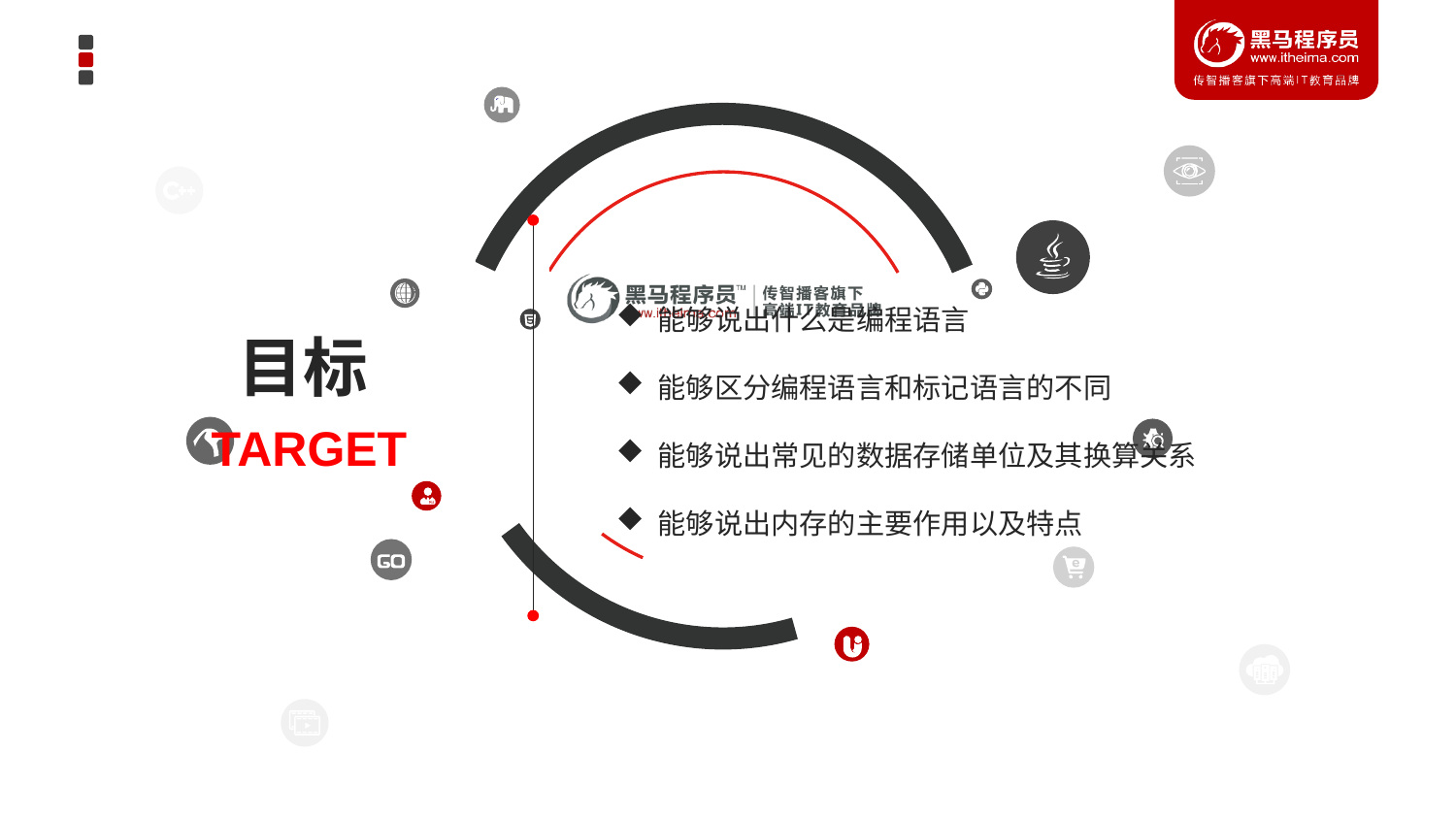

能够说出什么是编程语言
 能够区分编程语言和标记语言的不同
 能够说出常见的数据存储单位及其换算关系
 能够说出内存的主要作用以及特点
目标
TARGET